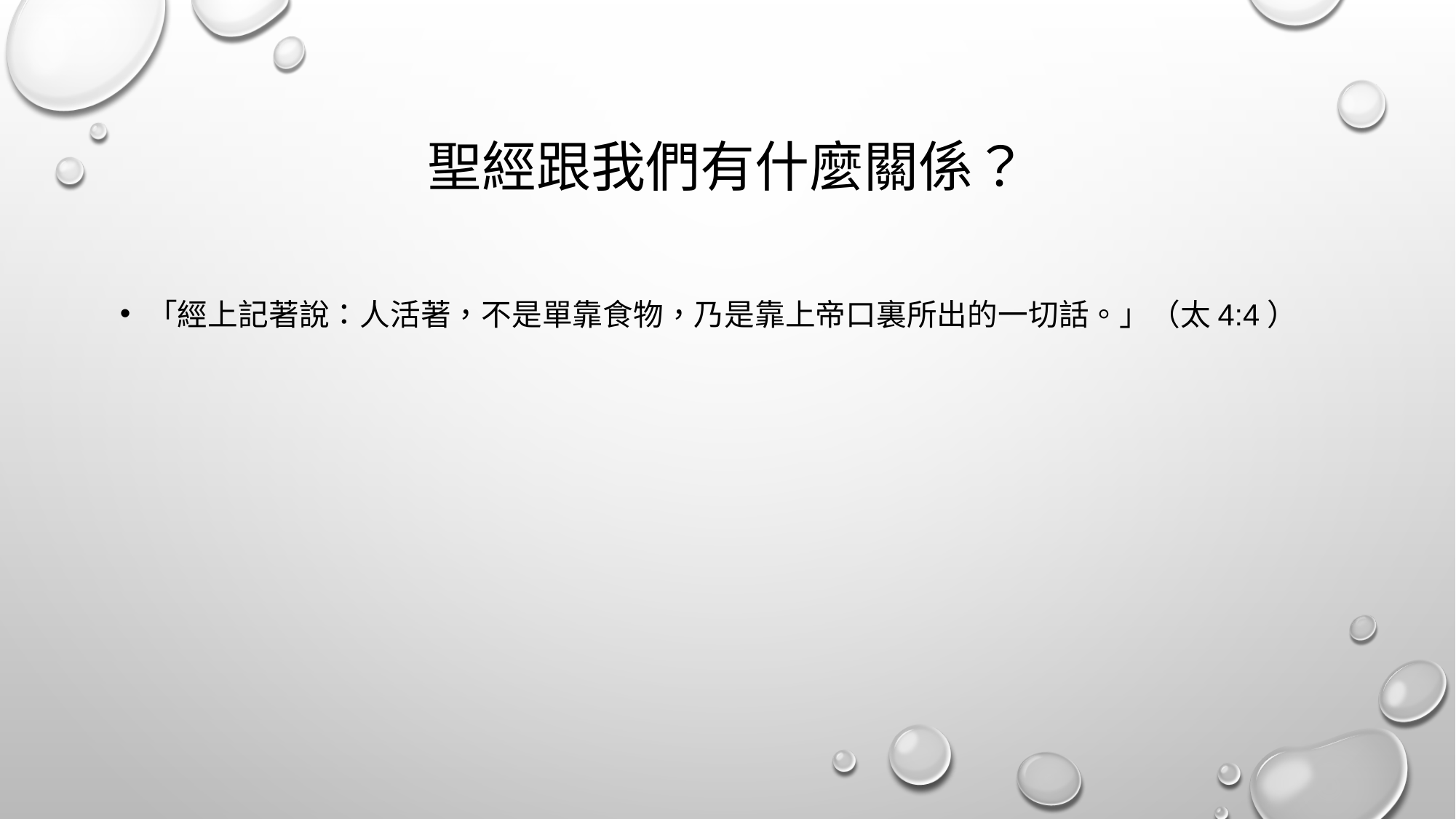

# 聖經跟我們有什麼關係？
「經上記著說：人活著，不是單靠食物，乃是靠上帝口裏所出的一切話。」（太4:4）